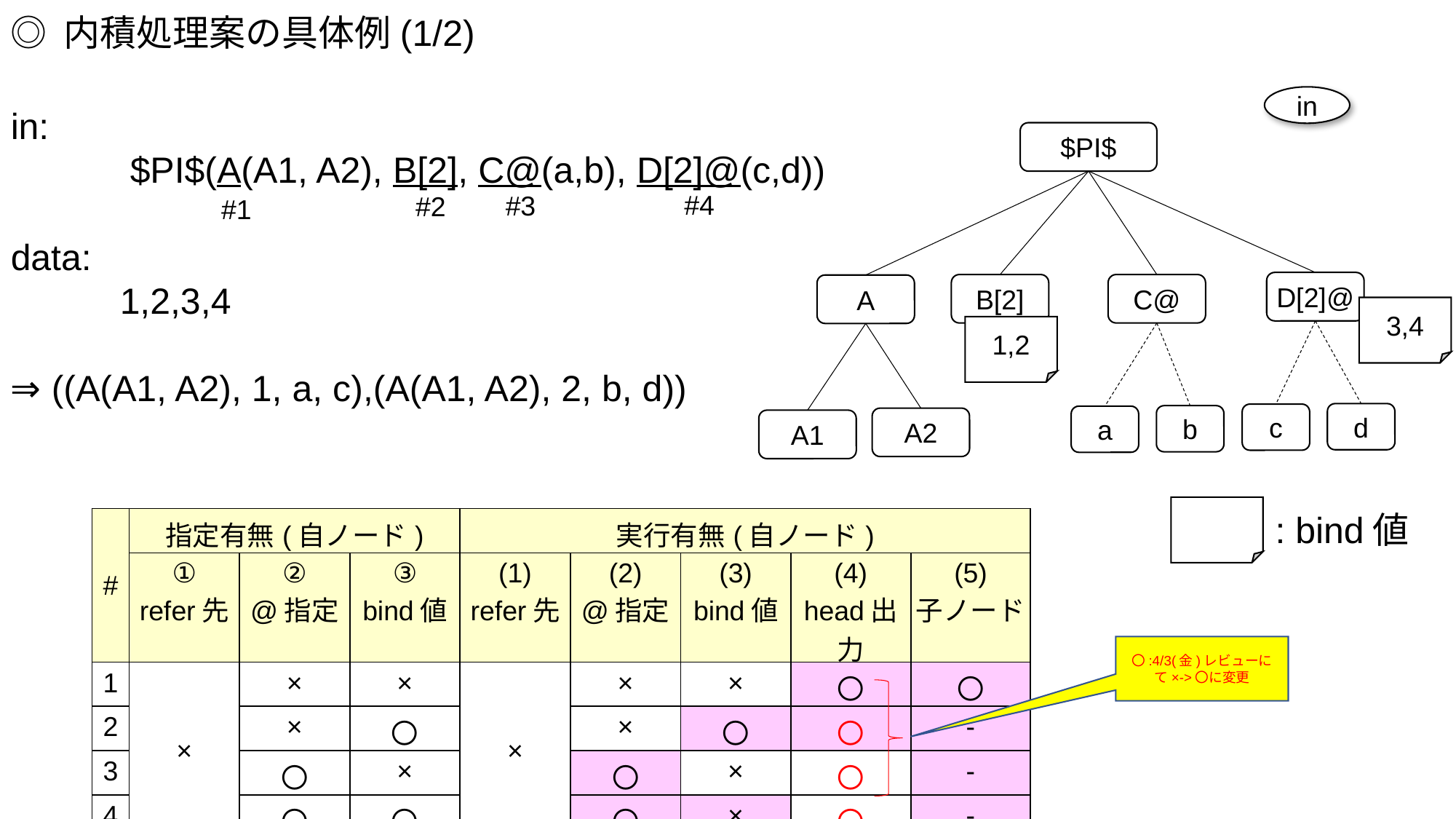

◎ 内積処理案の具体例(1/2)
in
in:
 $PI$(A(A1, A2), B[2], C@(a,b), D[2]@(c,d))

data:
	1,2,3,4

⇒ ((A(A1, A2), 1, a, c),(A(A1, A2), 2, b, d))
$PI$
#4
#3
#2
#1
D[2]@
B[2]
C@
A
3,4
1,2
d
c
b
a
A2
A1

: bind値
| # | 指定有無(自ノード) |  |  | 実行有無(自ノード) |  |  |  |  |
| --- | --- | --- | --- | --- | --- | --- | --- | --- |
|  | ① refer先 | ② @指定 | ③ bind値 | (1) refer先 | (2) @指定 | (3) bind値 | (4) head出力 | (5) 子ノード |
| 1 | × | × | × | × | × | × | 〇 | 〇 |
| 2 |  | × | 〇 |  | × | 〇 | 〇 | - |
| 3 |  | 〇 | × |  | 〇 | × | 〇 | - |
| 4 |  | 〇 | 〇 |  | 〇 | × | 〇 | - |
〇:4/3(金)レビューにて×->〇に変更